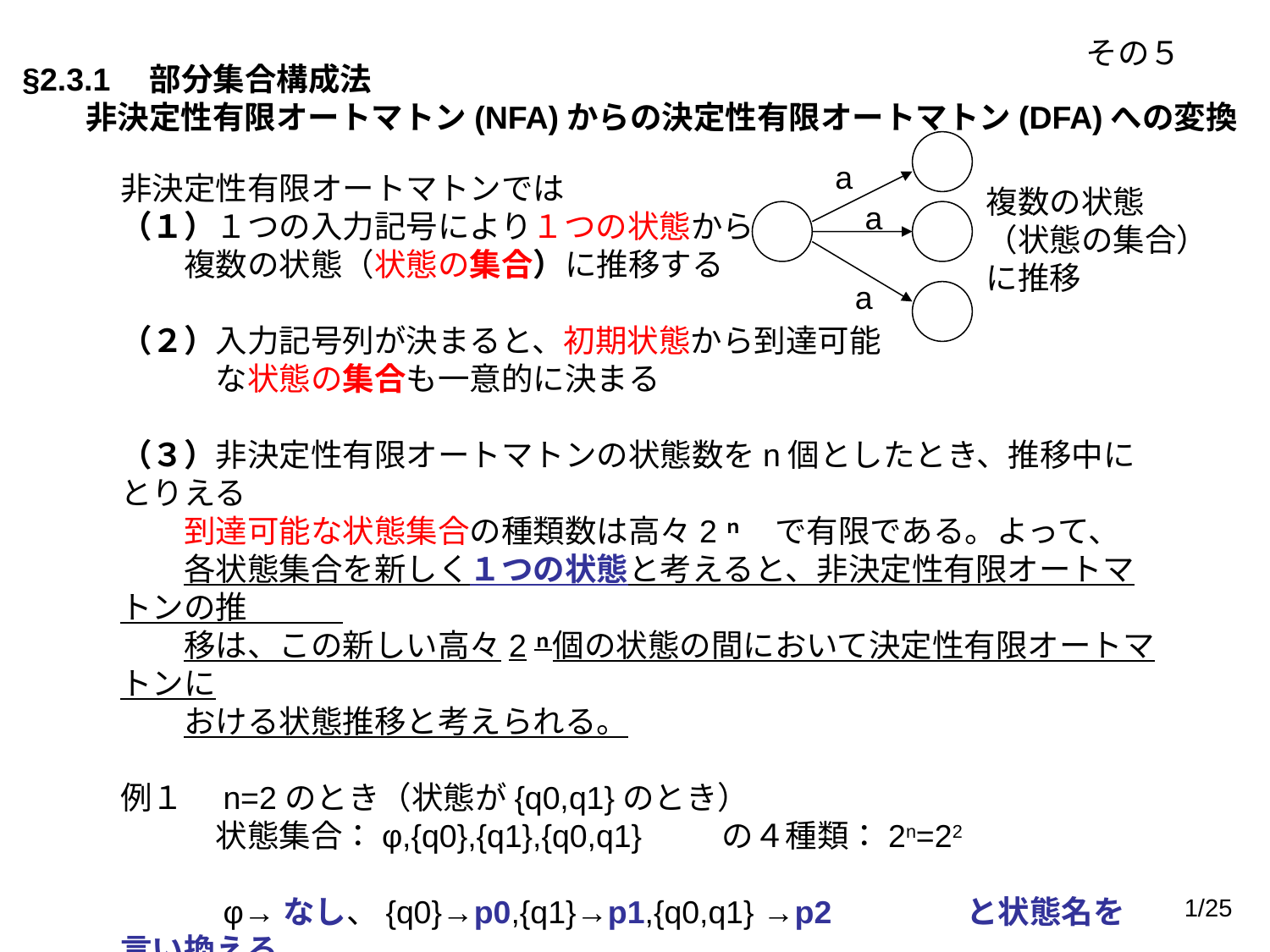

その５
§2.3.1　部分集合構成法
　　非決定性有限オートマトン(NFA)からの決定性有限オートマトン(DFA)への変換

a
非決定性有限オートマトンでは
（１）１つの入力記号により１つの状態から
　　複数の状態（状態の集合）に推移する

（２）入力記号列が決まると、初期状態から到達可能
　　　な状態の集合も一意的に決まる

（３）非決定性有限オートマトンの状態数をn個としたとき、推移中にとりえる
　　到達可能な状態集合の種類数は高々2ｎ　で有限である。よって、
　　各状態集合を新しく１つの状態と考えると、非決定性有限オートマトンの推
　　移は、この新しい高々2ｎ個の状態の間において決定性有限オートマトンに
　　おける状態推移と考えられる。

例１　n=2のとき（状態が{q0,q1}のとき）
　　　状態集合：φ,{q0},{q1},{q0,q1} 　　の４種類：2n=22

　　　φ→なし、{q0}→p0,{q1}→p1,{q0,q1} →p2　　　　と状態名を言い換える。

複数の状態
（状態の集合）
に推移

a

a

1/25